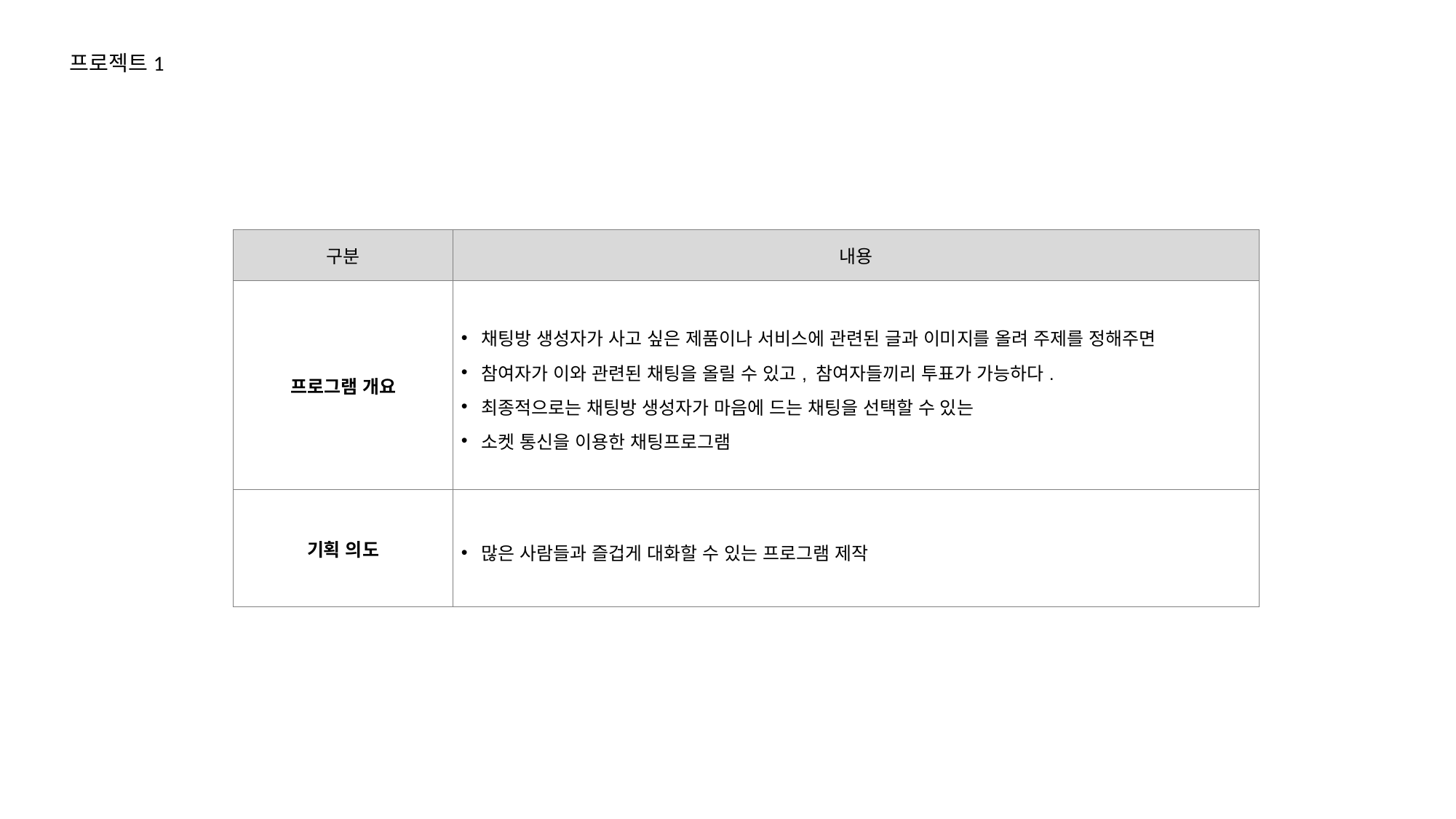

프로젝트1
| 구분 | 내용 |
| --- | --- |
| 프로그램 개요 | 채팅방 생성자가 사고 싶은 제품이나 서비스에 관련된 글과 이미지를 올려 주제를 정해주면 참여자가 이와 관련된 채팅을 올릴 수 있고, 참여자들끼리 투표가 가능하다. 최종적으로는 채팅방 생성자가 마음에 드는 채팅을 선택할 수 있는 소켓 통신을 이용한 채팅프로그램 |
| 기획 의도 | 많은 사람들과 즐겁게 대화할 수 있는 프로그램 제작 |